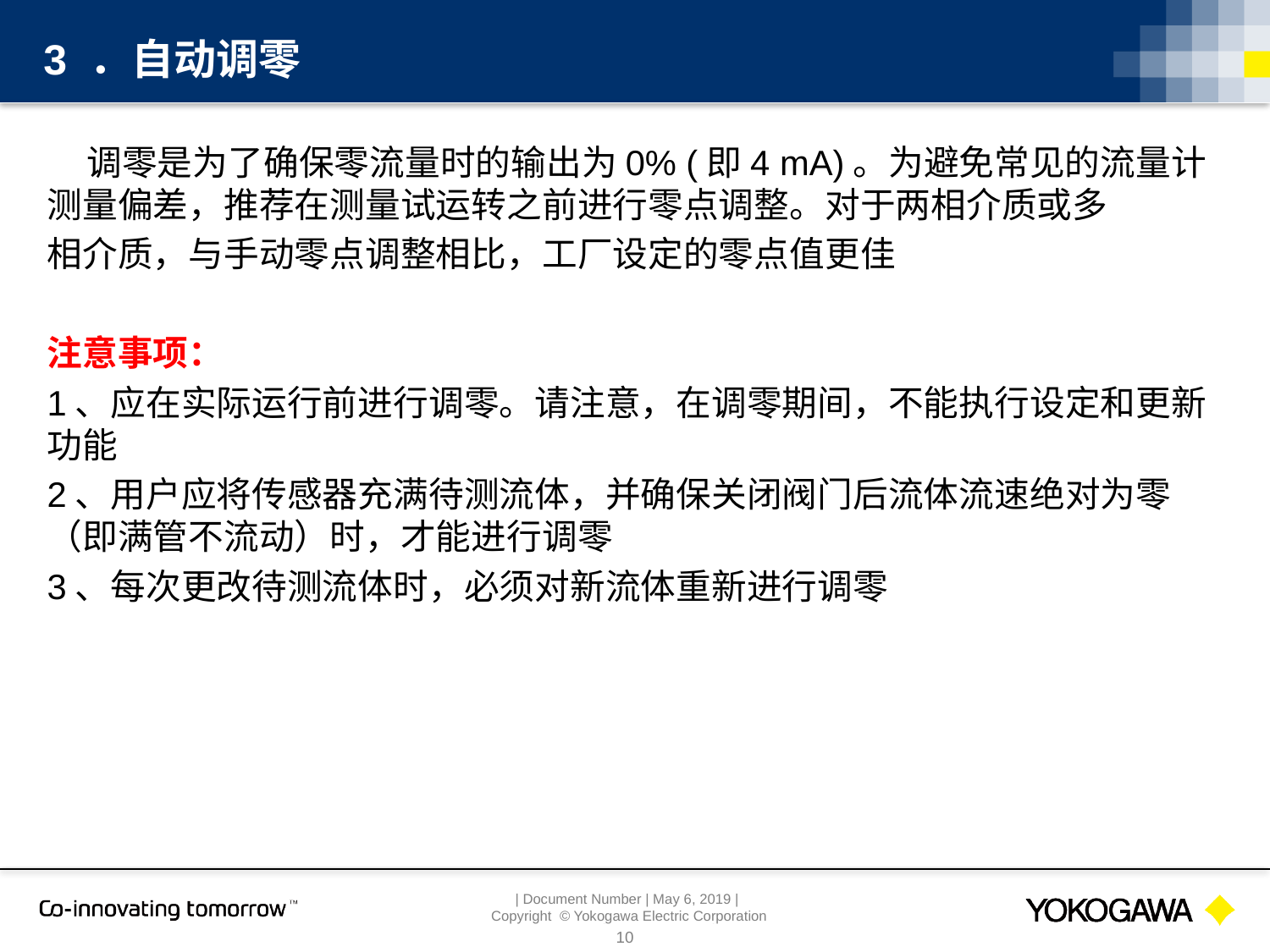

3 ．自动调零
    调零是为了确保零流量时的输出为0% (即4 mA)。为避免常见的流量计测量偏差，推荐在测量试运转之前进行零点调整。对于两相介质或多
相介质，与手动零点调整相比，工厂设定的零点值更佳

注意事项：
1、应在实际运行前进行调零。请注意，在调零期间，不能执行设定和更新功能
2、用户应将传感器充满待测流体，并确保关闭阀门后流体流速绝对为零（即满管不流动）时，才能进行调零
3、每次更改待测流体时，必须对新流体重新进行调零